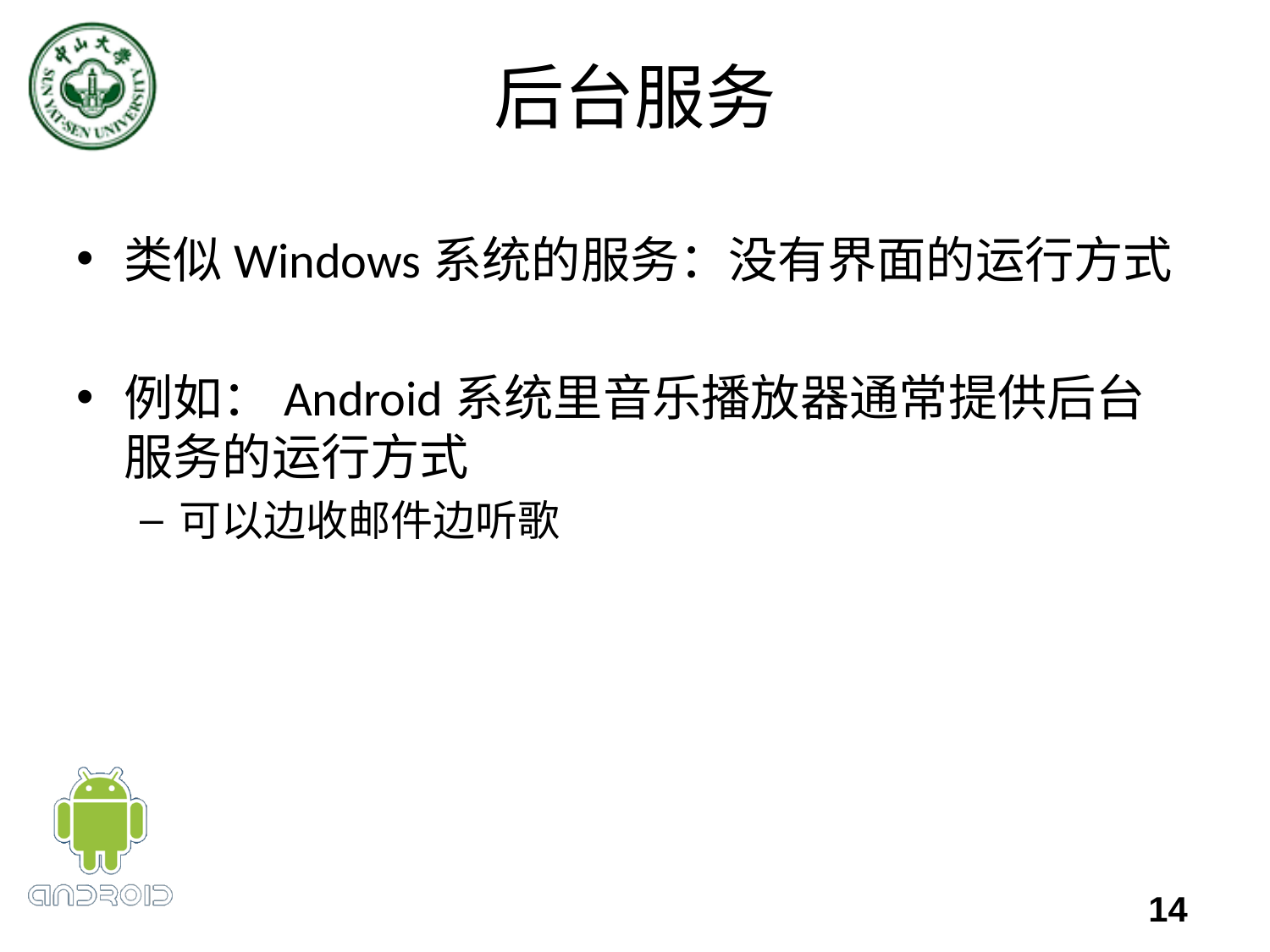

# 后台服务
类似Windows系统的服务：没有界面的运行方式

例如：Android系统里音乐播放器通常提供后台服务的运行方式
可以边收邮件边听歌

14